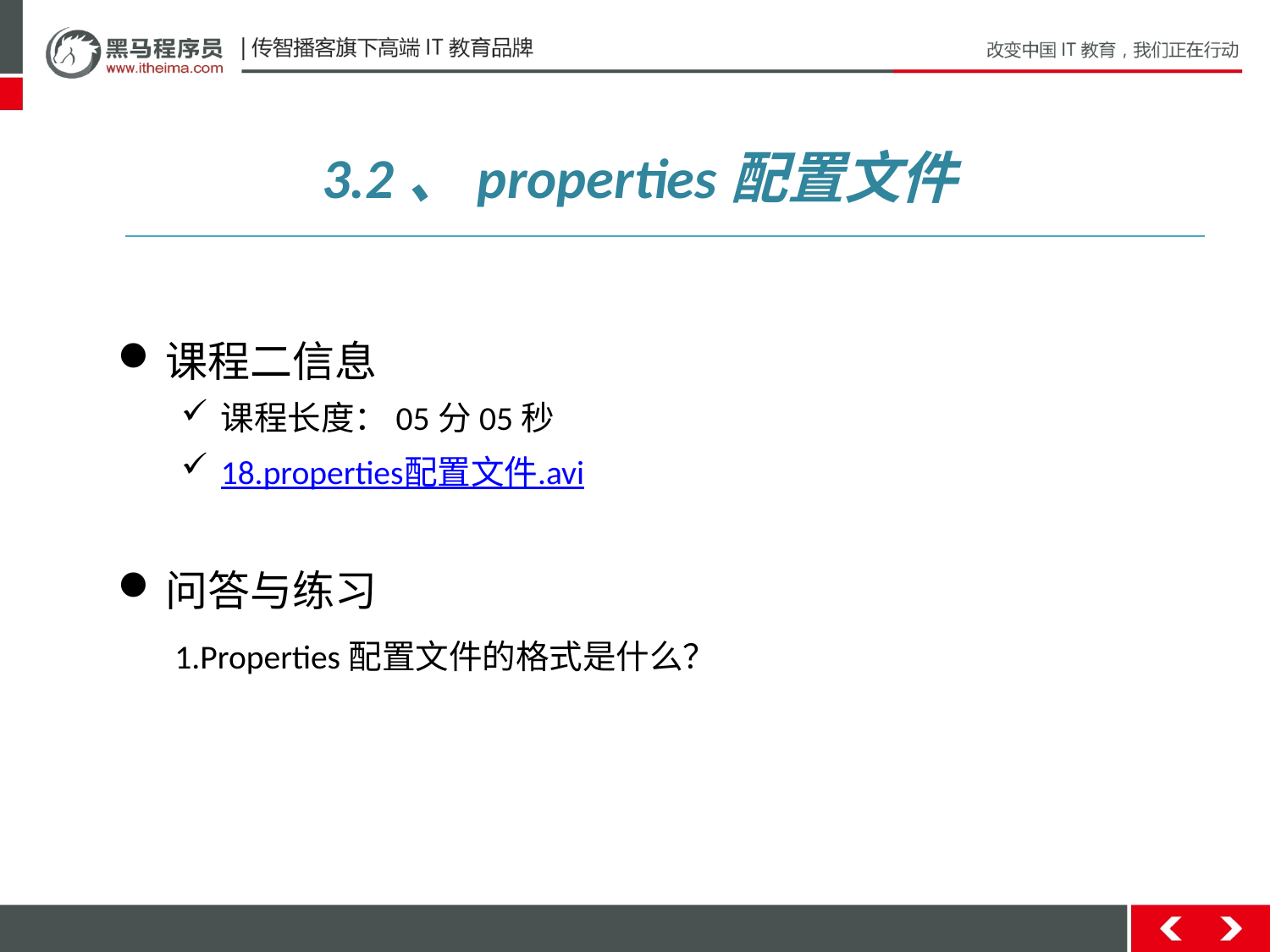

3.2、properties配置文件

课程二信息
课程长度：05分05秒
18.properties配置文件.avi

问答与练习
      1.Properties配置文件的格式是什么？